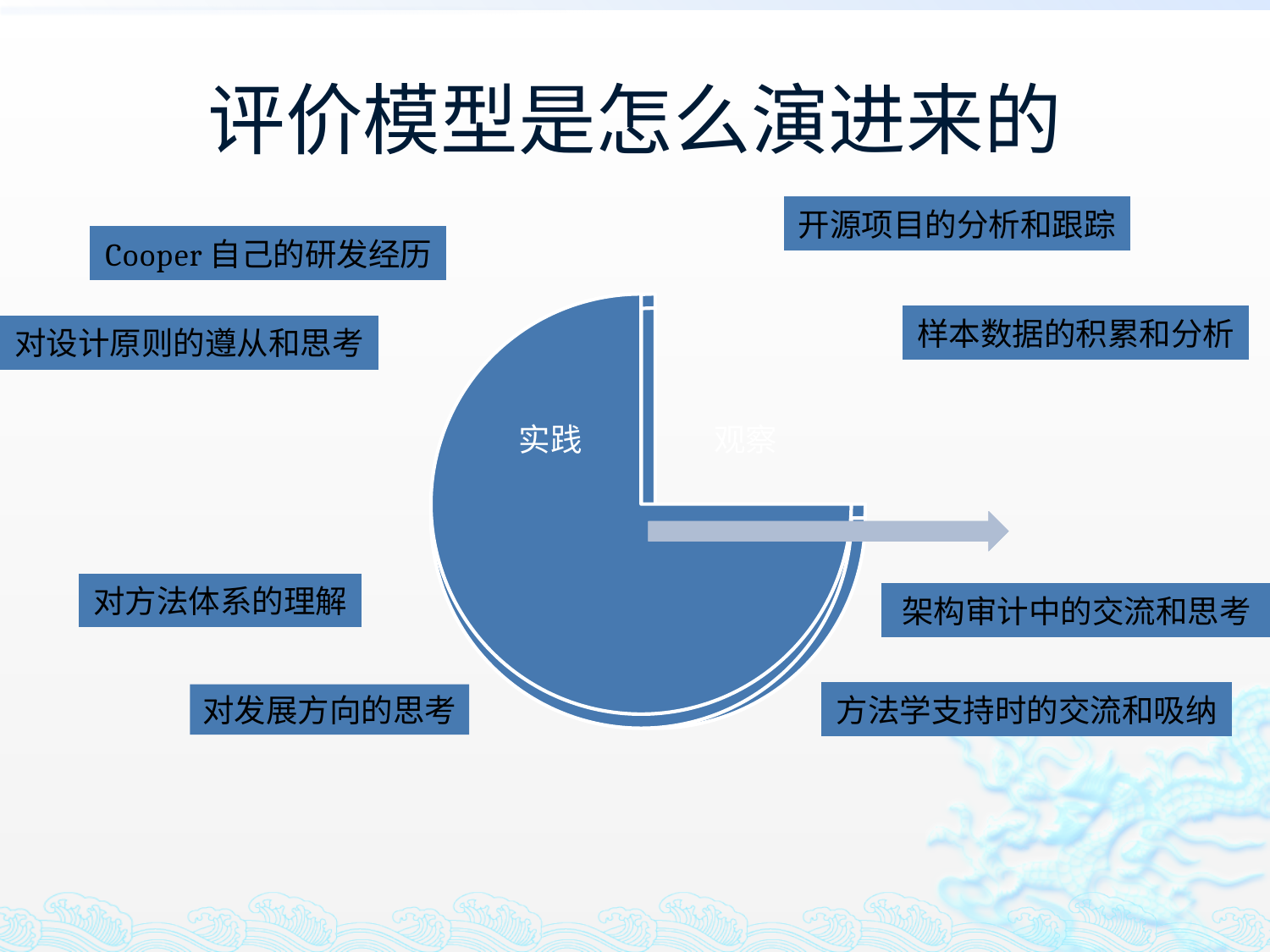

# 评价模型是怎么演进来的
开源项目的分析和跟踪
感悟
实践
观察
交流
Cooper自己的研发经历
样本数据的积累和分析
对设计原则的遵从和思考
对方法体系的理解
架构审计中的交流和思考
对发展方向的思考
方法学支持时的交流和吸纳